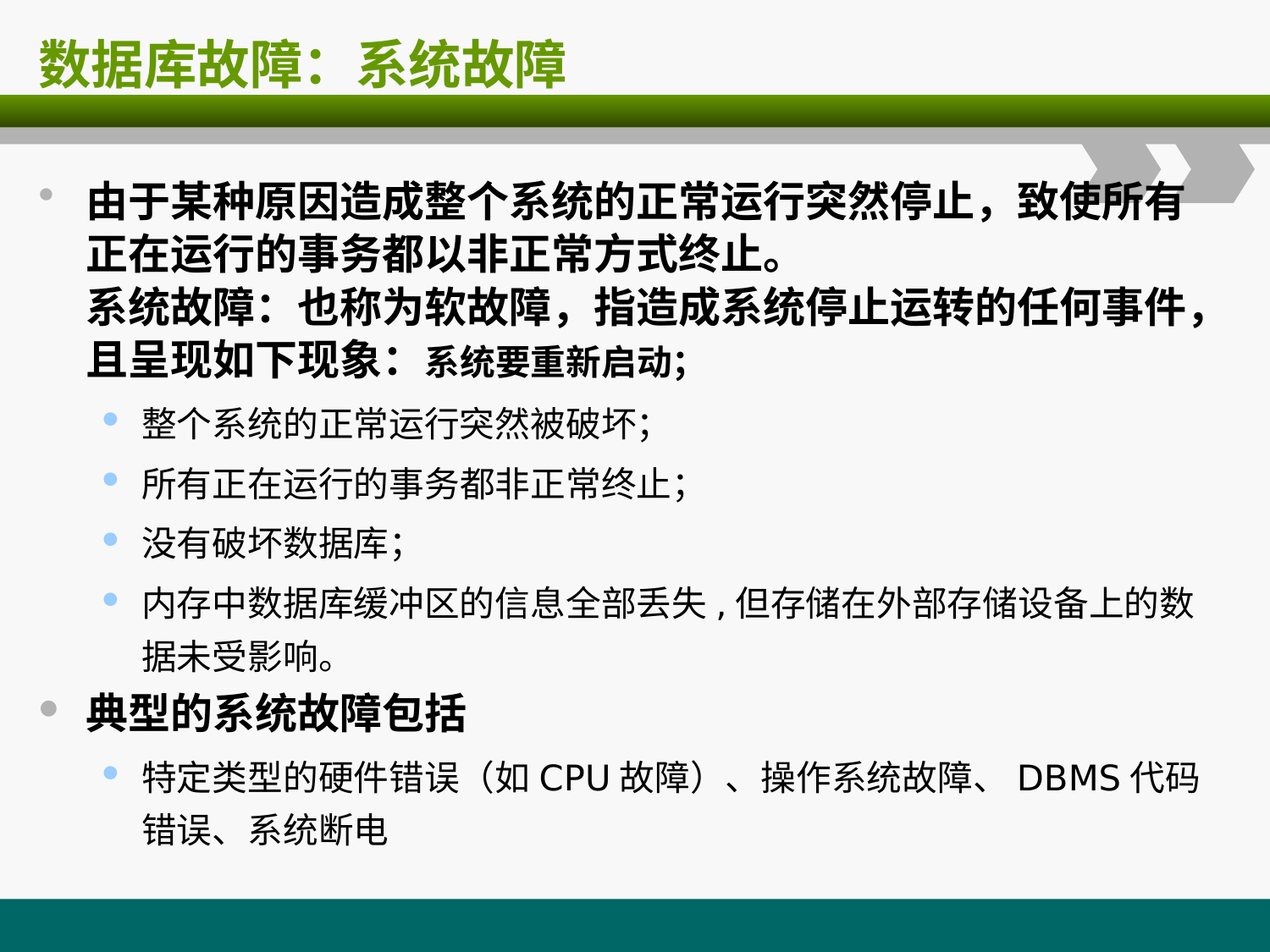

# 数据库故障：系统故障
由于某种原因造成整个系统的正常运行突然停止，致使所有正在运行的事务都以非正常方式终止。
系统故障：也称为软故障，指造成系统停止运转的任何事件，且呈现如下现象：系统要重新启动；
整个系统的正常运行突然被破坏；
所有正在运行的事务都非正常终止；
没有破坏数据库；
内存中数据库缓冲区的信息全部丢失,但存储在外部存储设备上的数据未受影响。
典型的系统故障包括
特定类型的硬件错误（如CPU故障）、操作系统故障、DBMS代码错误、系统断电